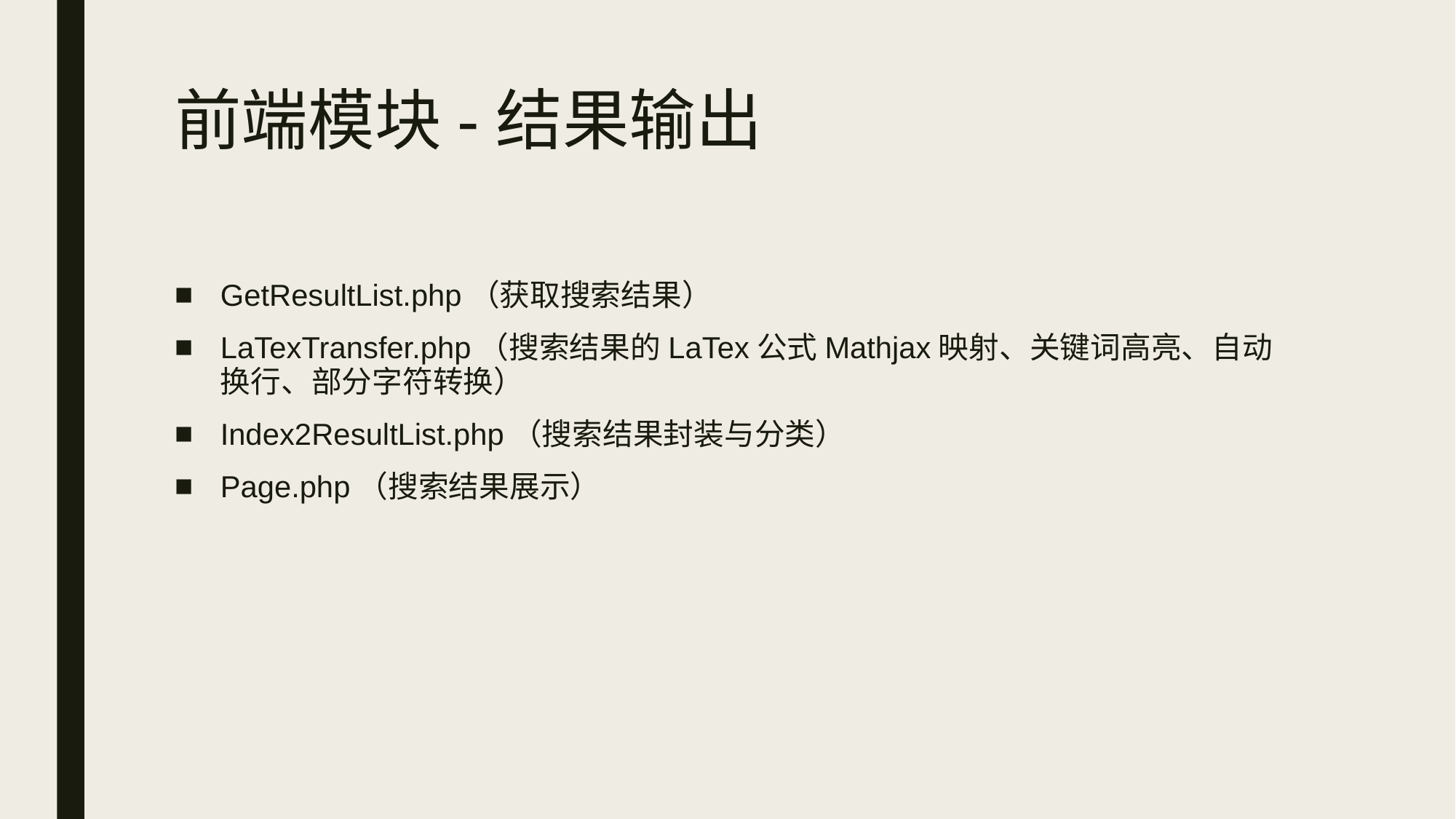

# 前端模块-结果输出
GetResultList.php（获取搜索结果）
LaTexTransfer.php（搜索结果的LaTex公式Mathjax映射、关键词高亮、自动换行、部分字符转换）
Index2ResultList.php（搜索结果封装与分类）
Page.php（搜索结果展示）